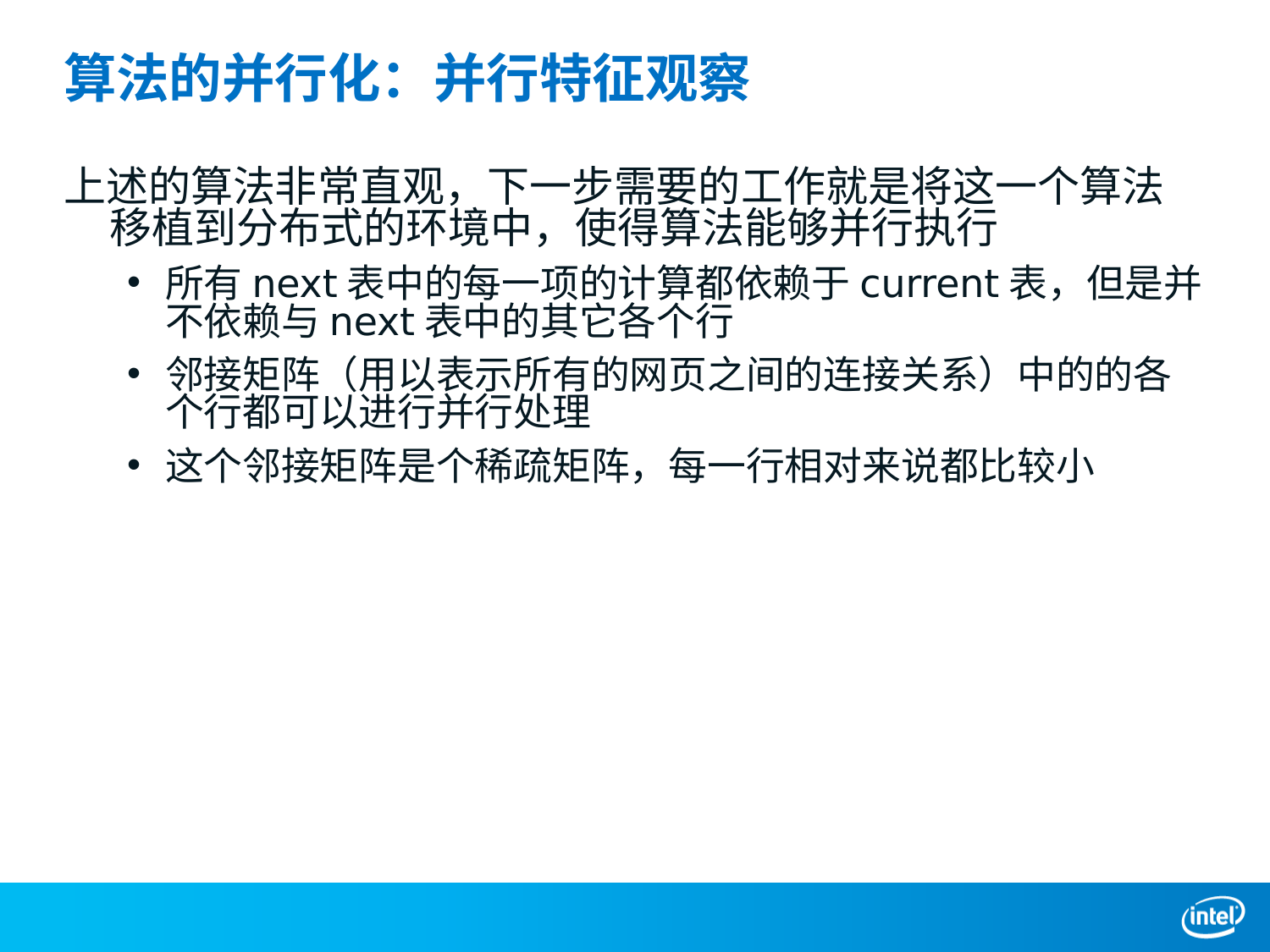

# 算法的并行化：并行特征观察
上述的算法非常直观，下一步需要的工作就是将这一个算法移植到分布式的环境中，使得算法能够并行执行
所有next表中的每一项的计算都依赖于current表，但是并不依赖与next表中的其它各个行
邻接矩阵（用以表示所有的网页之间的连接关系）中的的各个行都可以进行并行处理
这个邻接矩阵是个稀疏矩阵，每一行相对来说都比较小